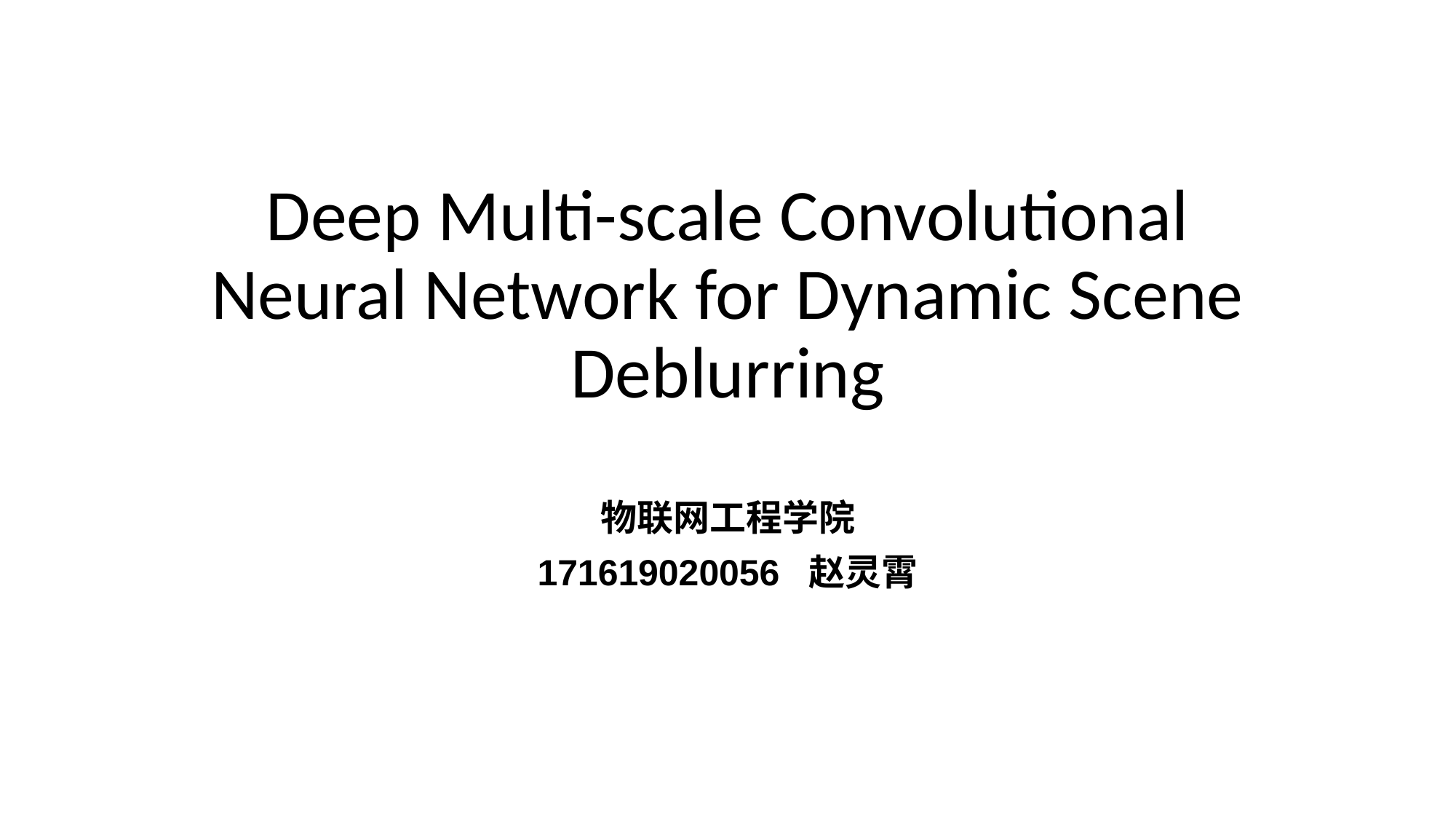

# Deep Multi-scale Convolutional Neural Network for Dynamic Scene Deblurring
物联网工程学院
171619020056  赵灵霄